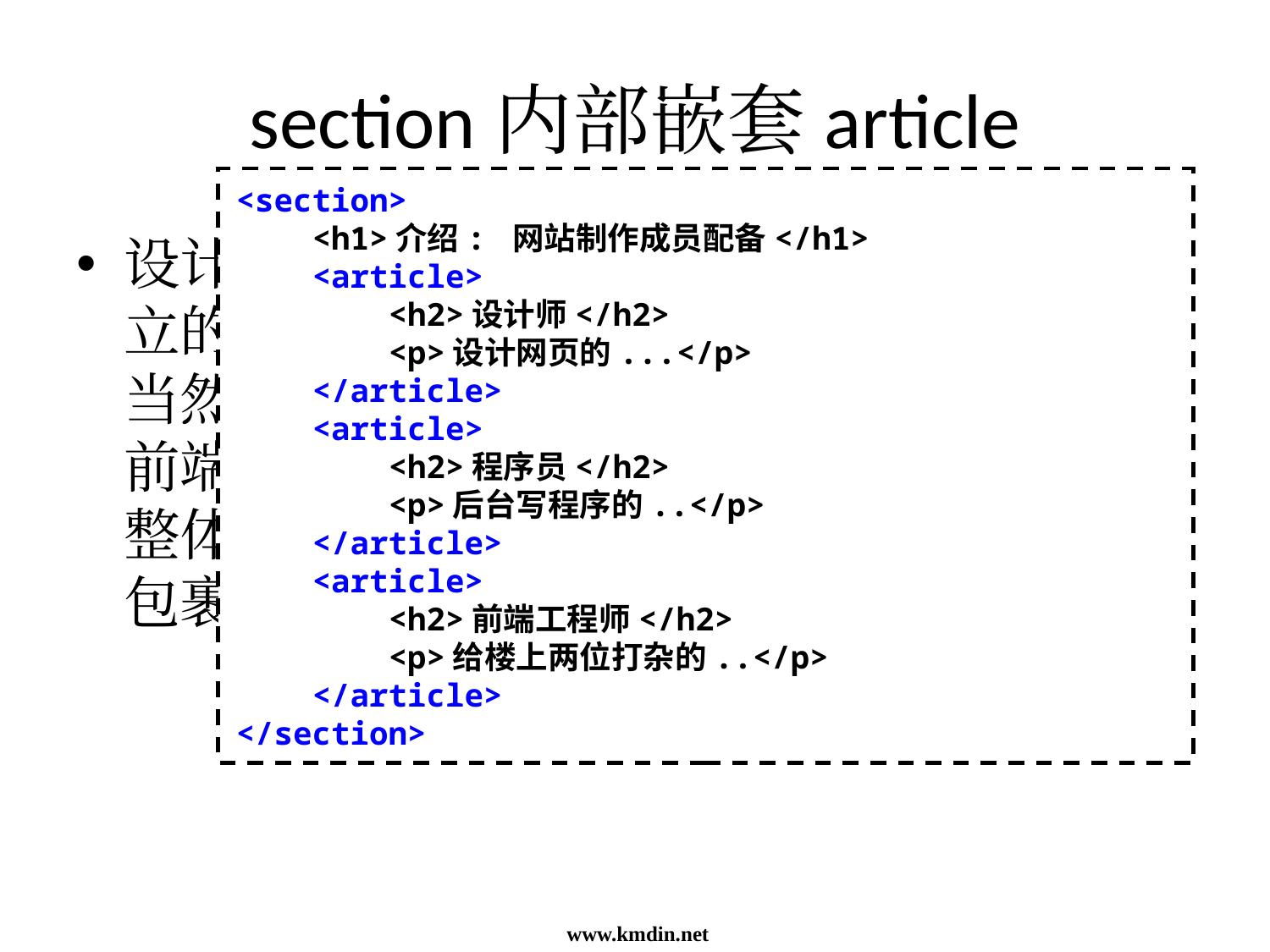

# section内部嵌套article
<section>
    <h1>介绍: 网站制作成员配备</h1>
    <article>
        <h2>设计师</h2>
        <p>设计网页的...</p>
    </article>
    <article>
        <h2>程序员</h2>
        <p>后台写程序的..</p>
    </article>
    <article>
        <h2>前端工程师</h2>
        <p>给楼上两位打杂的..</p>
    </article>
</section>
设计师、程序员、前端工程师都是一个独立的整体，他们组成了网站制作基本配备，当然还有其他成员~~。设计师、程序员、前端工程师就像article，是一个个独立的整体，而section将这些自成一体的article包裹，就组成了一个团体。